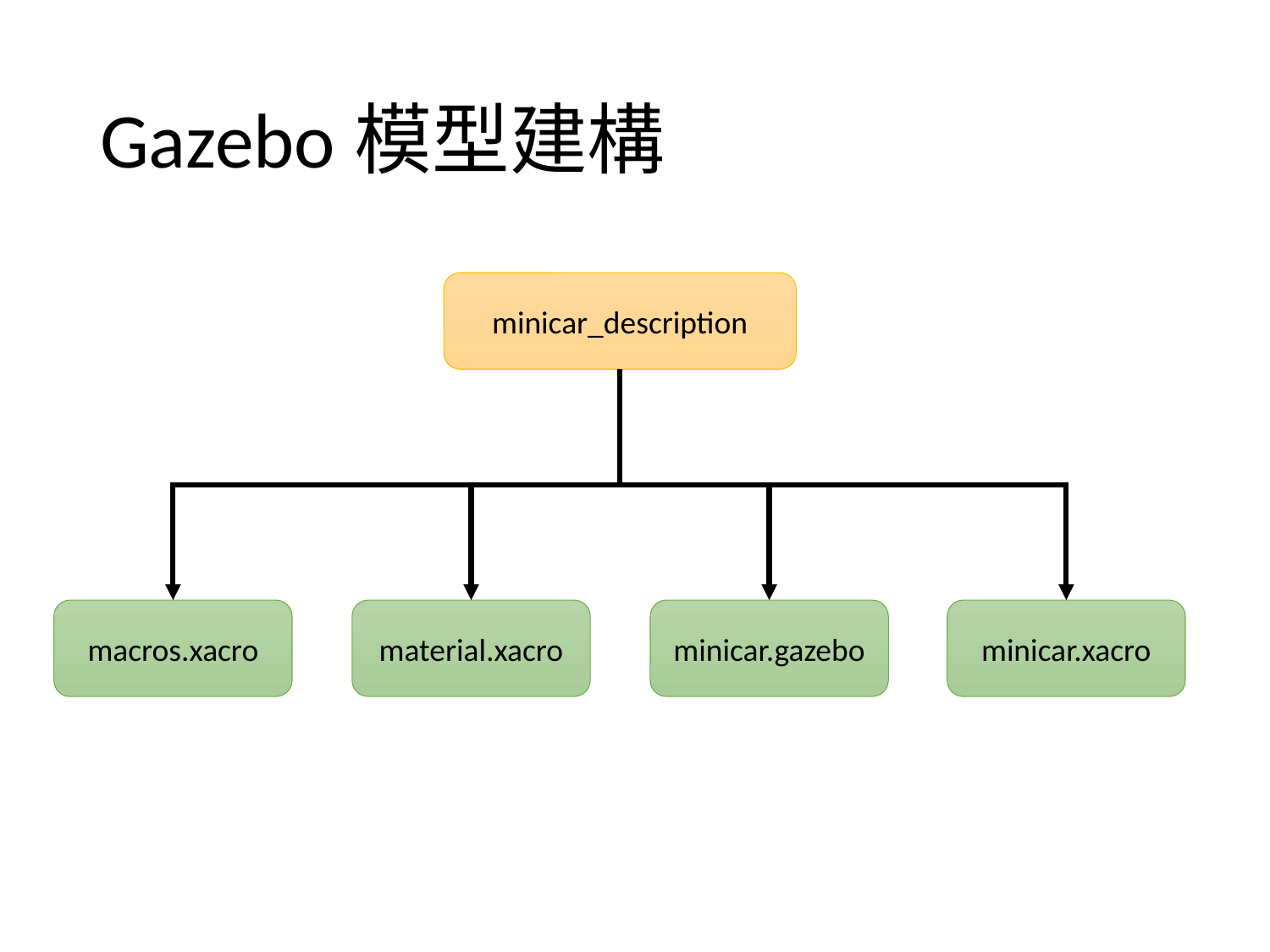

# Gazebo模型建構
minicar_description
minicar.xacro
material.xacro
minicar.gazebo
macros.xacro